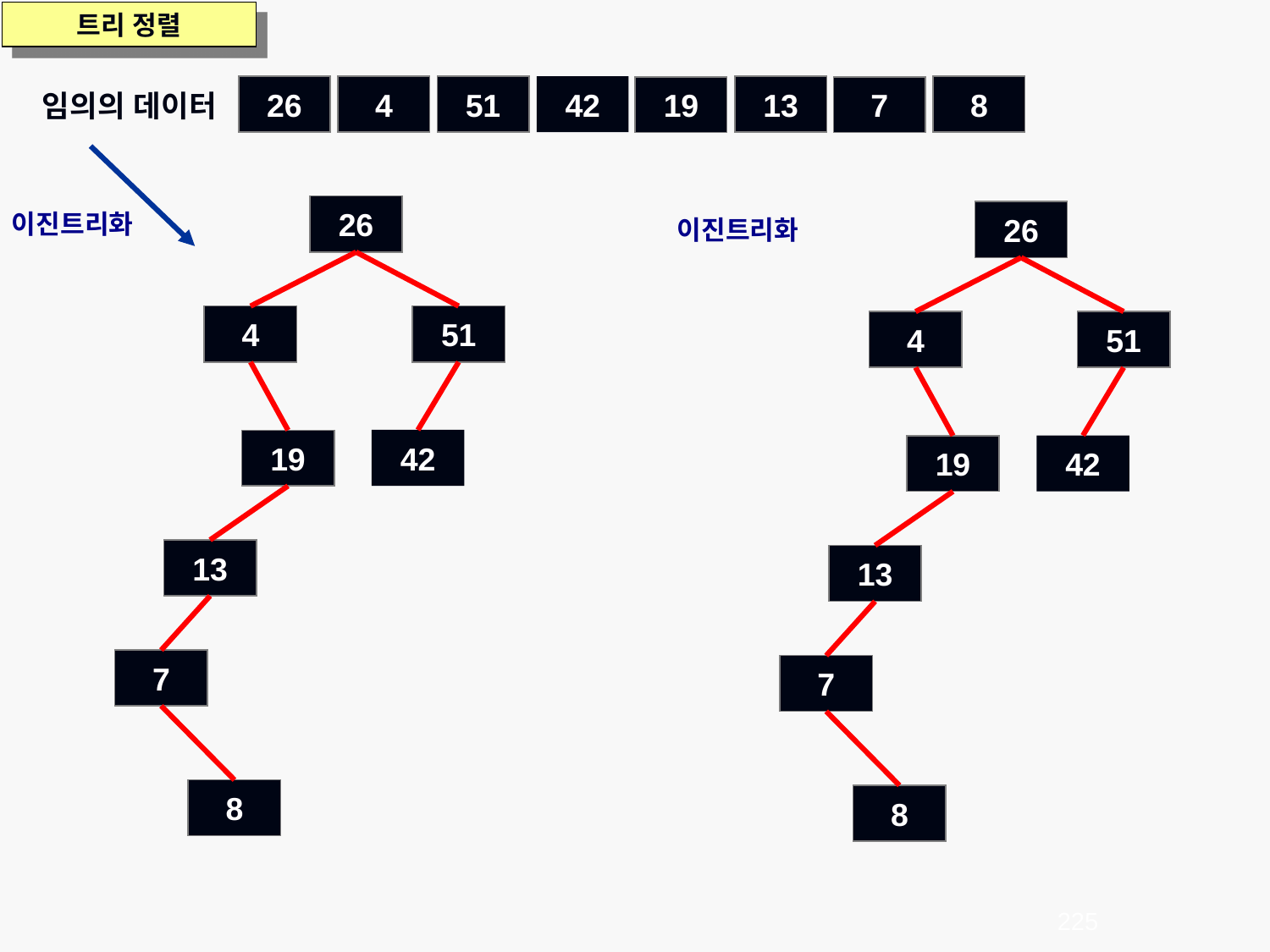

트리 정렬
26
4
51
42
13
8
19
7
임의의 데이터

26
4
51
42
19
13
7
8
이진트리화
26
이진트리화
4
51
42
19
13
7
8
225